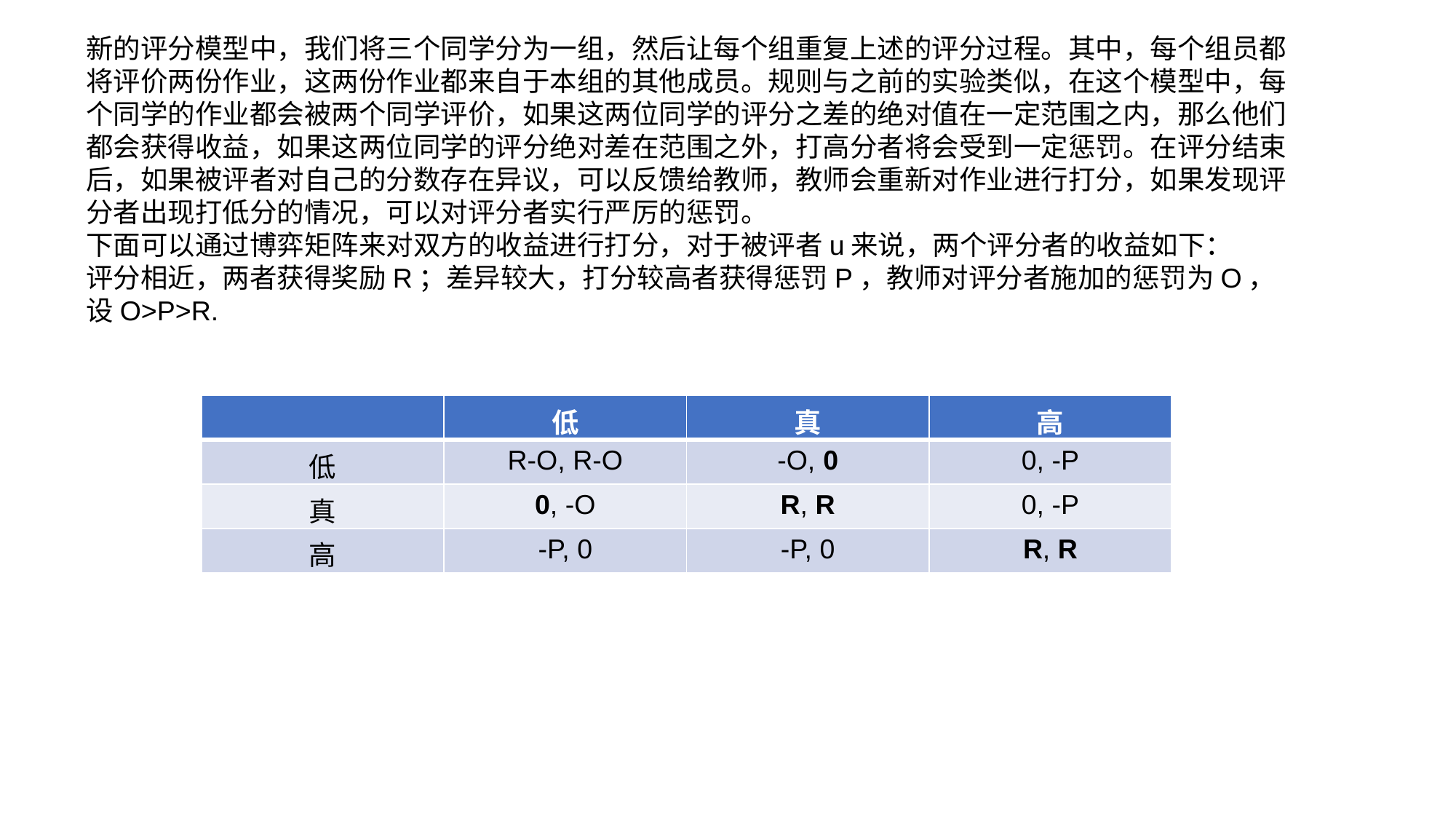

新的评分模型中，我们将三个同学分为一组，然后让每个组重复上述的评分过程。其中，每个组员都将评价两份作业，这两份作业都来自于本组的其他成员。规则与之前的实验类似，在这个模型中，每个同学的作业都会被两个同学评价，如果这两位同学的评分之差的绝对值在一定范围之内，那么他们都会获得收益，如果这两位同学的评分绝对差在范围之外，打高分者将会受到一定惩罚。在评分结束后，如果被评者对自己的分数存在异议，可以反馈给教师，教师会重新对作业进行打分，如果发现评分者出现打低分的情况，可以对评分者实行严厉的惩罚。
下面可以通过博弈矩阵来对双方的收益进行打分，对于被评者u来说，两个评分者的收益如下：
评分相近，两者获得奖励R；差异较大，打分较高者获得惩罚P，教师对评分者施加的惩罚为O，
设O>P>R.
|  | 低 | 真 | 高 |
| --- | --- | --- | --- |
| 低 | R-O, R-O | -O, 0 | 0, -P |
| 真 | 0, -O | R, R | 0, -P |
| 高 | -P, 0 | -P, 0 | R, R |